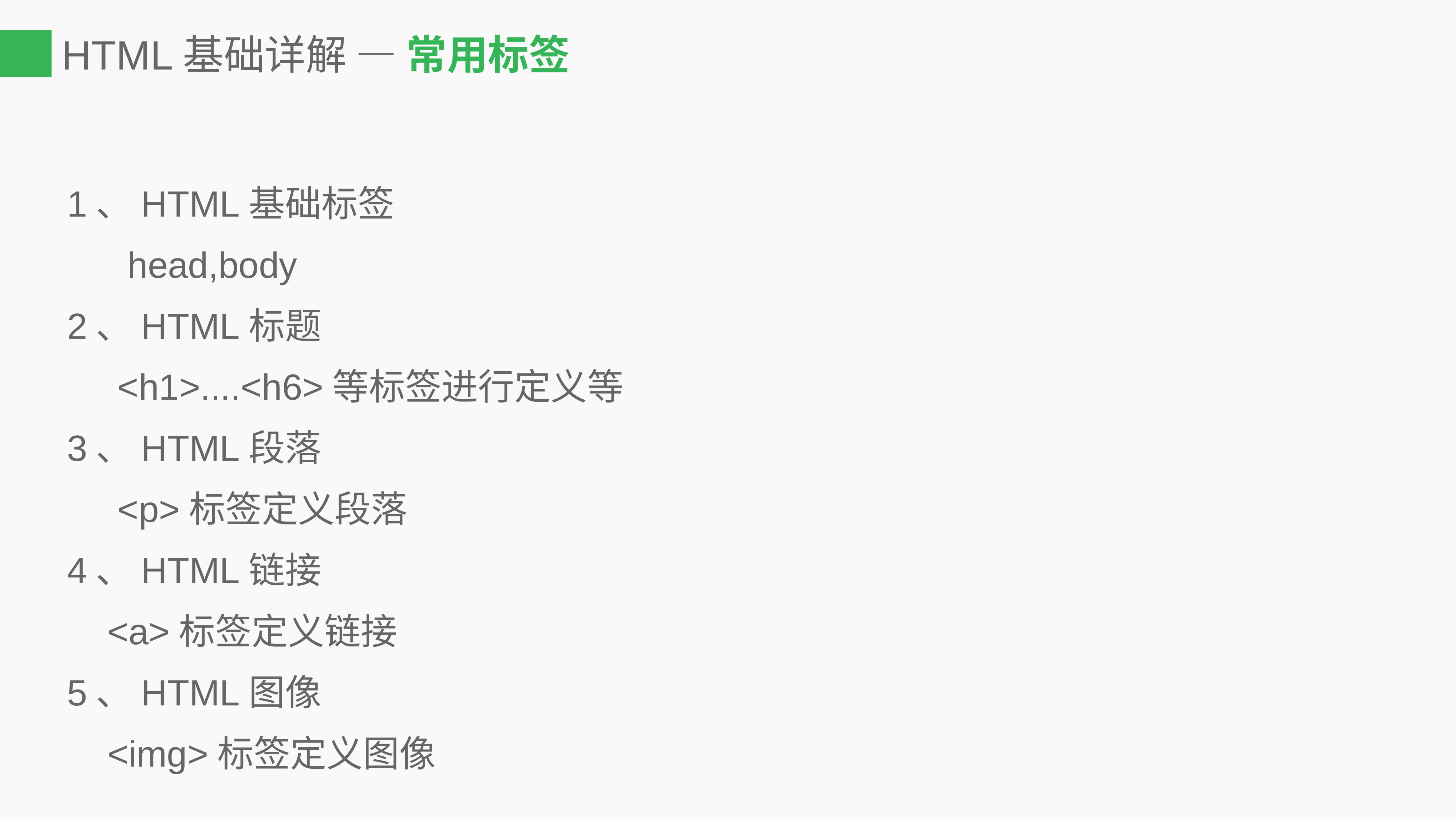

# HTML基础详解 — 常用标签
1、HTML基础标签
      head,body
2、HTML标题
     <h1>....<h6>等标签进行定义等
3、HTML段落
     <p>标签定义段落
4、HTML链接
    <a>标签定义链接
5、HTML图像
    <img>标签定义图像